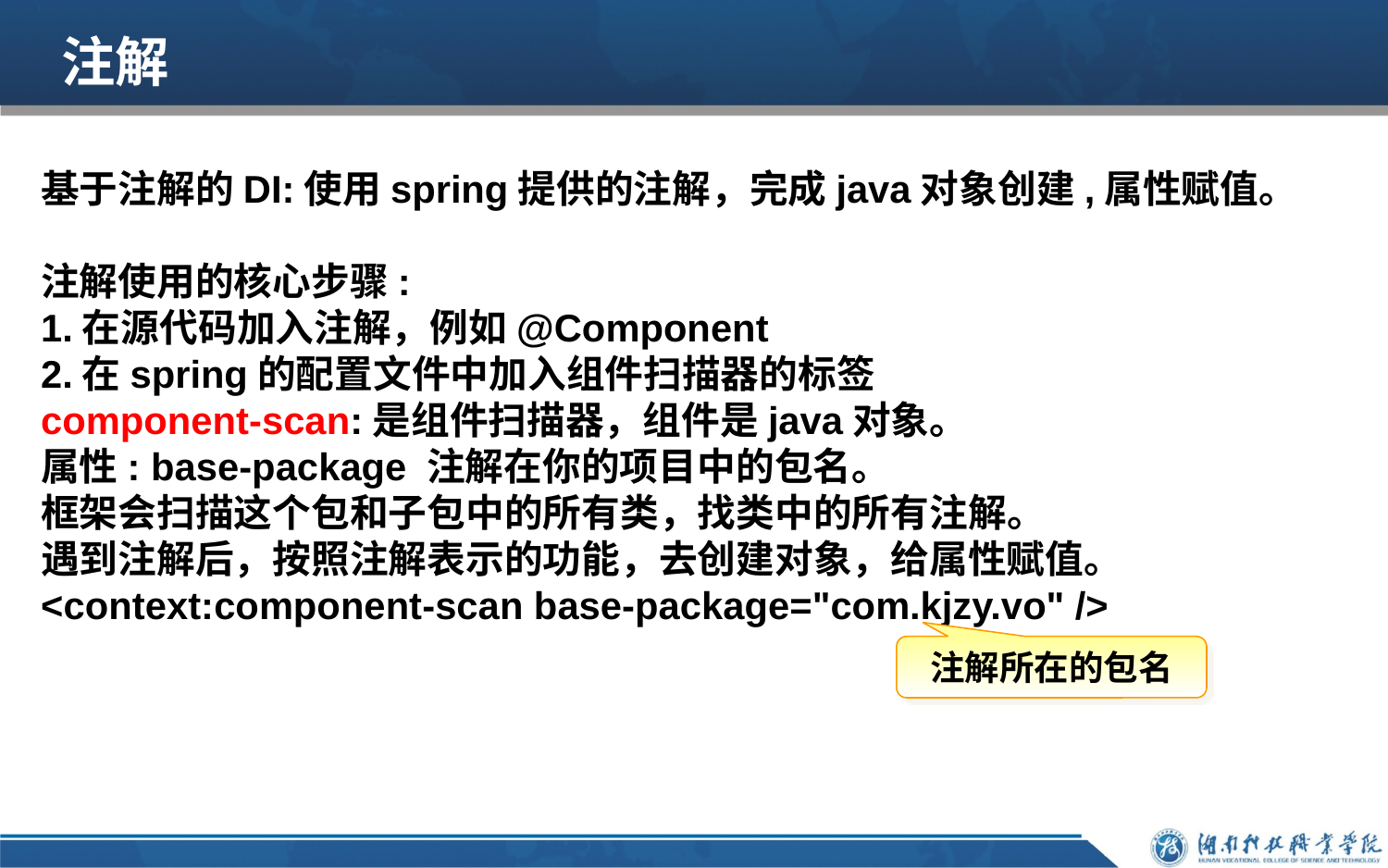

# 注解

基于注解的DI:使用spring提供的注解，完成java对象创建,属性赋值。

注解使用的核心步骤:
1.在源代码加入注解，例如@Component
2.在spring的配置文件中加入组件扫描器的标签
component-scan:是组件扫描器，组件是java对象。
属性: base-package 注解在你的项目中的包名。
框架会扫描这个包和子包中的所有类，找类中的所有注解。
遇到注解后，按照注解表示的功能，去创建对象，给属性赋值。
<context:component-scan base-package="com.kjzy.vo" />

注解所在的包名